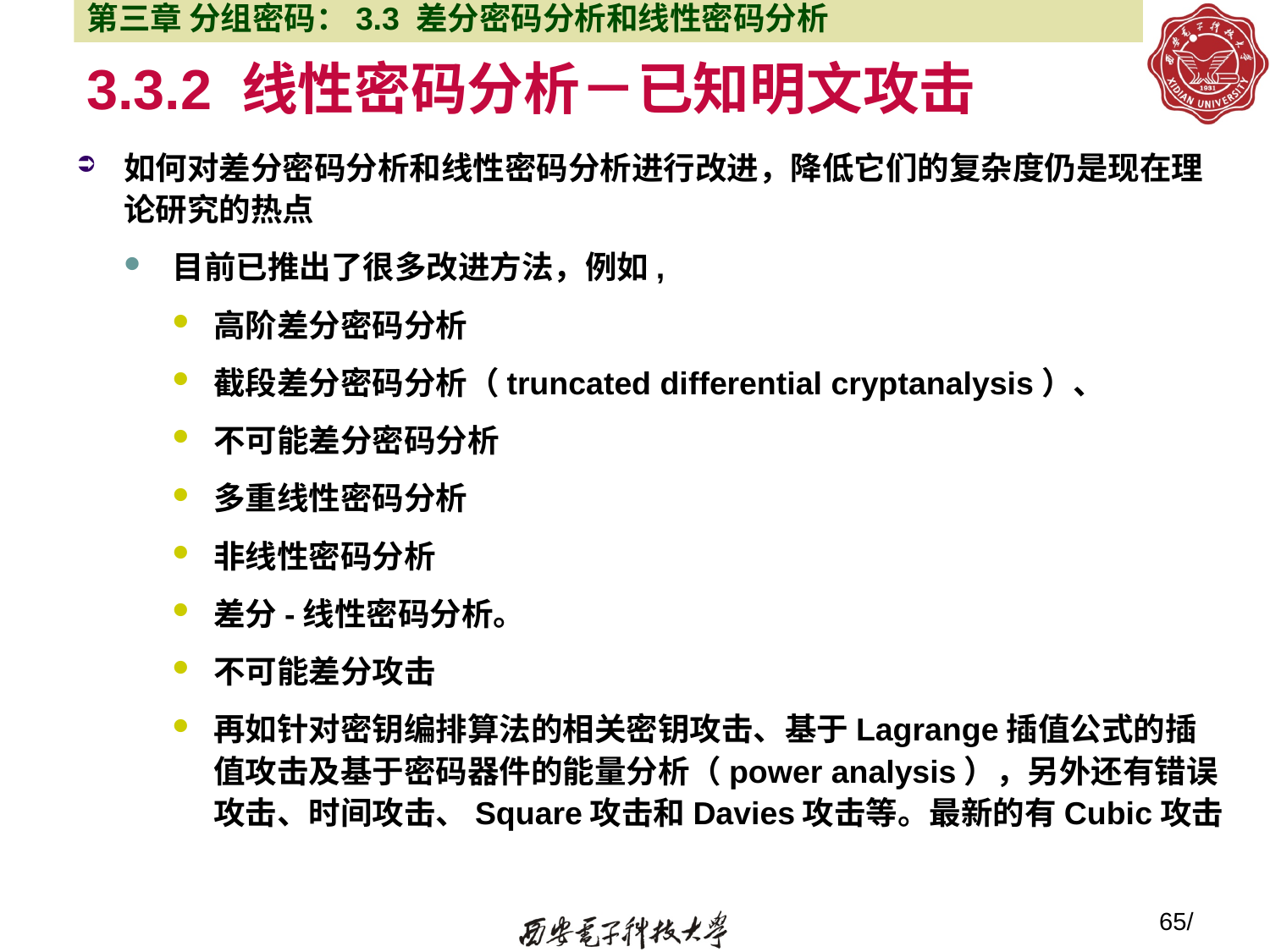

第三章 分组密码：3.3 差分密码分析和线性密码分析
# 3.3.2 线性密码分析－已知明文攻击
如何对差分密码分析和线性密码分析进行改进，降低它们的复杂度仍是现在理论研究的热点
目前已推出了很多改进方法，例如,
高阶差分密码分析
截段差分密码分析（truncated differential cryptanalysis）、
不可能差分密码分析
多重线性密码分析
非线性密码分析
差分-线性密码分析。
不可能差分攻击
再如针对密钥编排算法的相关密钥攻击、基于Lagrange插值公式的插值攻击及基于密码器件的能量分析（power analysis），另外还有错误攻击、时间攻击、Square攻击和Davies攻击等。最新的有Cubic攻击
65/